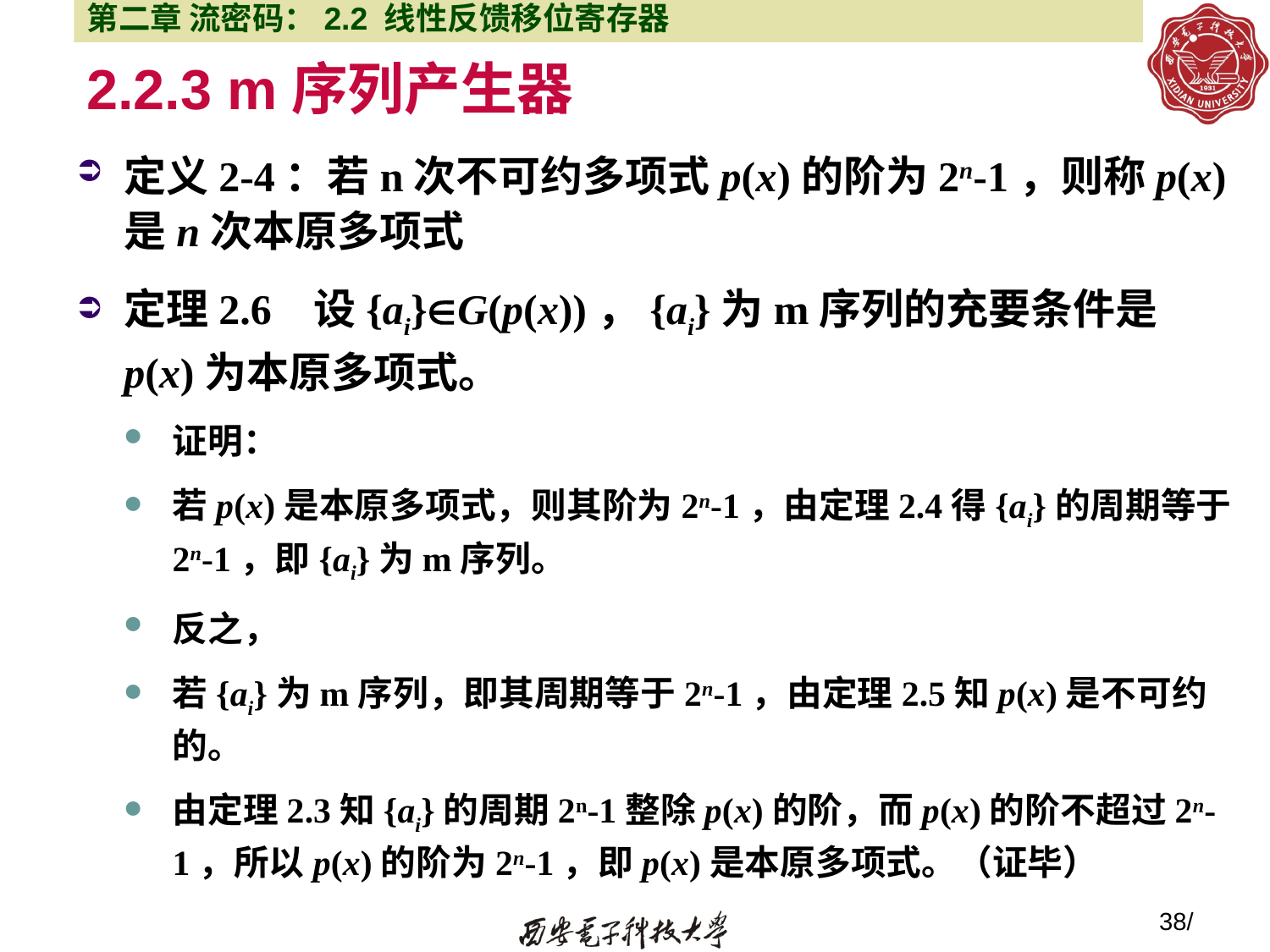

第二章 流密码：2.2 线性反馈移位寄存器
# 2.2.3 m序列产生器
定义2-4：若n次不可约多项式p(x)的阶为2n-1，则称p(x)是n次本原多项式
定理2.6   设{ai}∈G(p(x))，{ai}为m序列的充要条件是p(x)为本原多项式。
证明：
若p(x)是本原多项式，则其阶为2n-1，由定理2.4得{ai}的周期等于2n-1，即{ai}为m序列。
反之，
若{ai}为m序列，即其周期等于2n-1，由定理2.5知p(x)是不可约的。
由定理2.3知{ai}的周期2n-1整除p(x)的阶，而p(x)的阶不超过2n-1，所以p(x)的阶为2n-1，即p(x)是本原多项式。（证毕）

38/